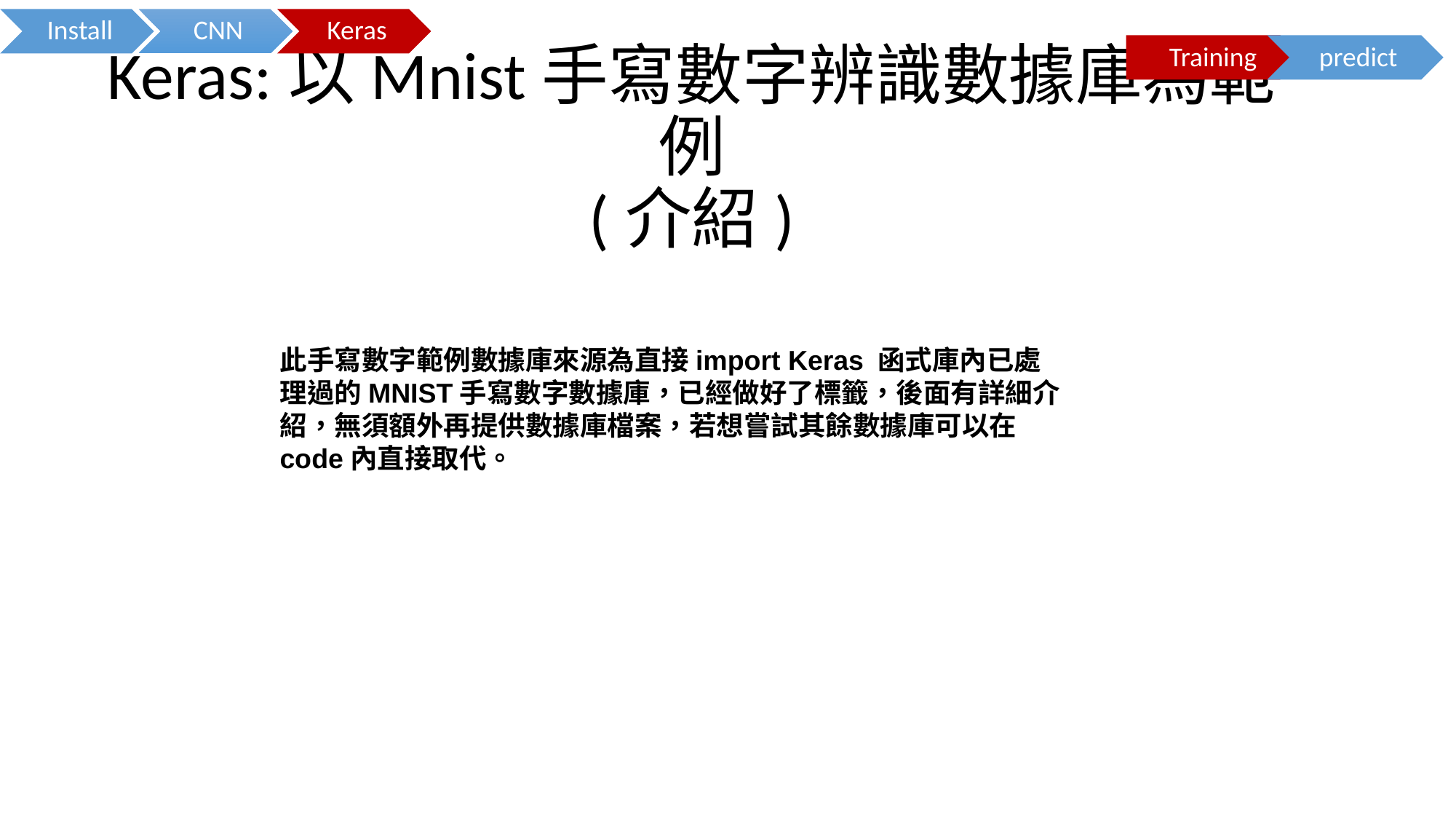

Install
CNN
Keras
Training
predict
# Keras:以Mnist手寫數字辨識數據庫為範例 (介紹)
此手寫數字範例數據庫來源為直接import Keras 函式庫內已處理過的MNIST手寫數字數據庫，已經做好了標籤，後面有詳細介紹，無須額外再提供數據庫檔案，若想嘗試其餘數據庫可以在code內直接取代。